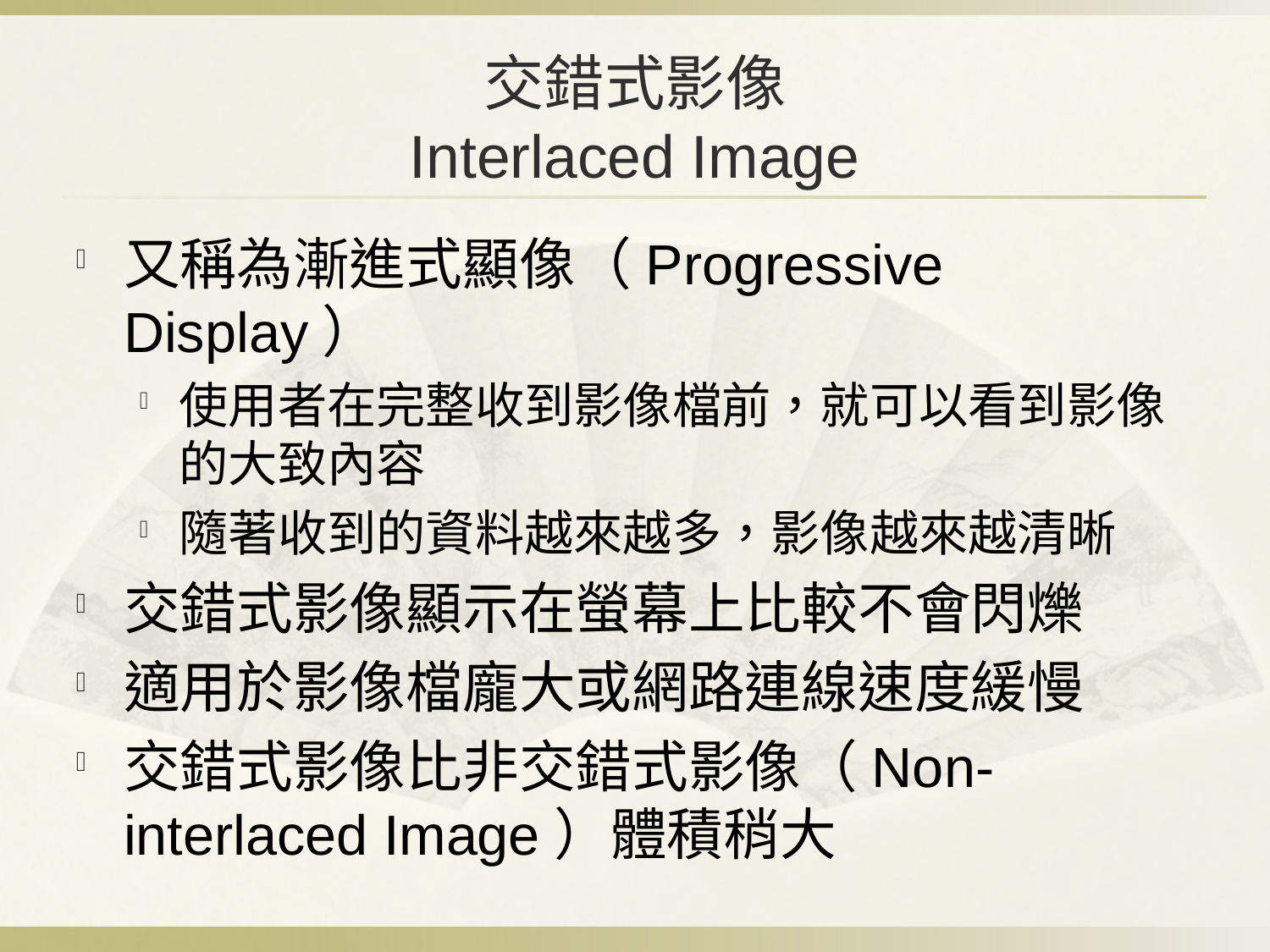

# 交錯式影像 Interlaced Image
又稱為漸進式顯像（Progressive Display）
使用者在完整收到影像檔前，就可以看到影像的大致內容
隨著收到的資料越來越多，影像越來越清晰
交錯式影像顯示在螢幕上比較不會閃爍
適用於影像檔龐大或網路連線速度緩慢
交錯式影像比非交錯式影像（Non-interlaced Image）體積稍大